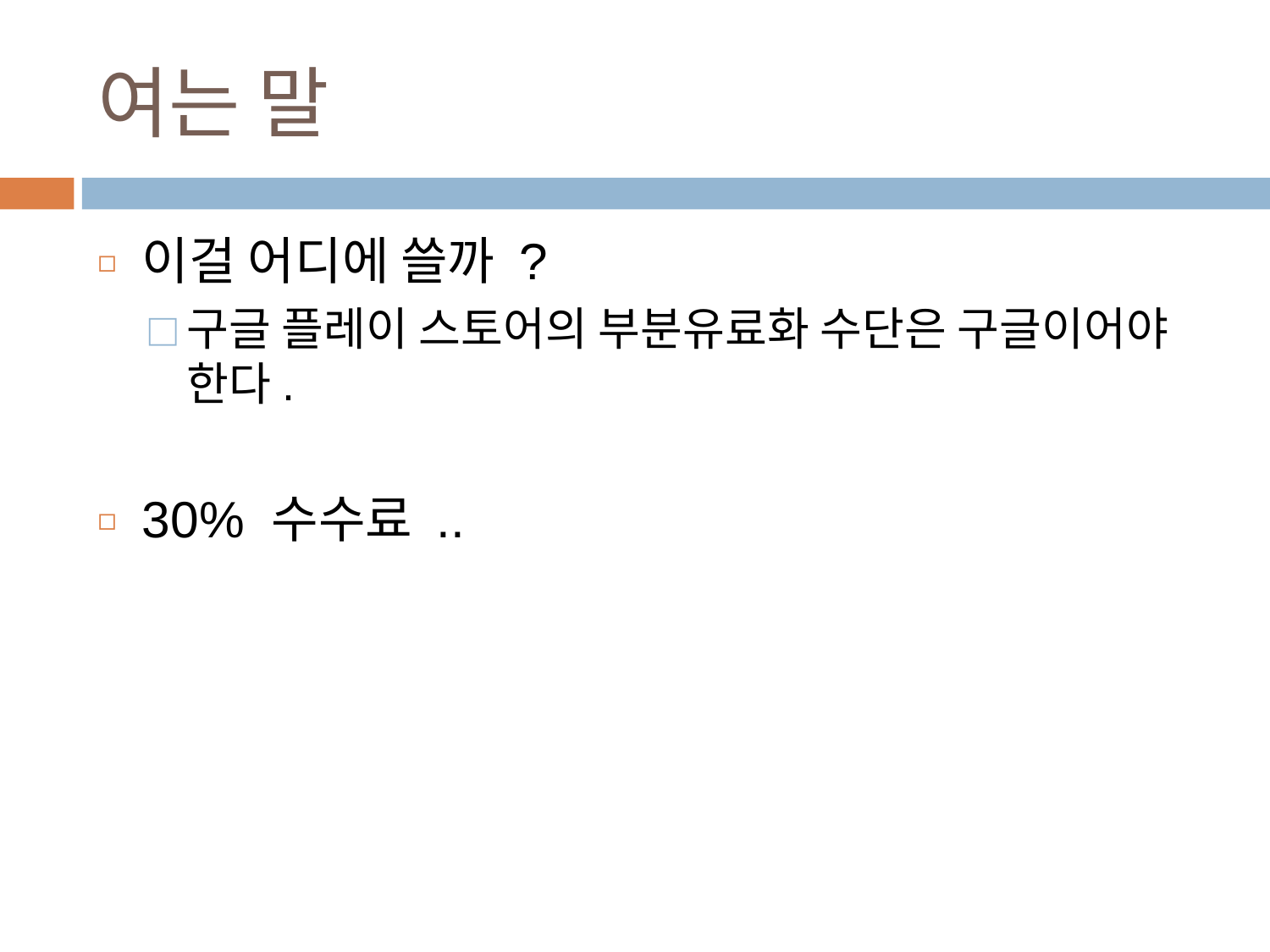

# 여는 말
이걸 어디에 쓸까 ?
구글 플레이 스토어의 부분유료화 수단은 구글이어야 한다.

30% 수수료 ..